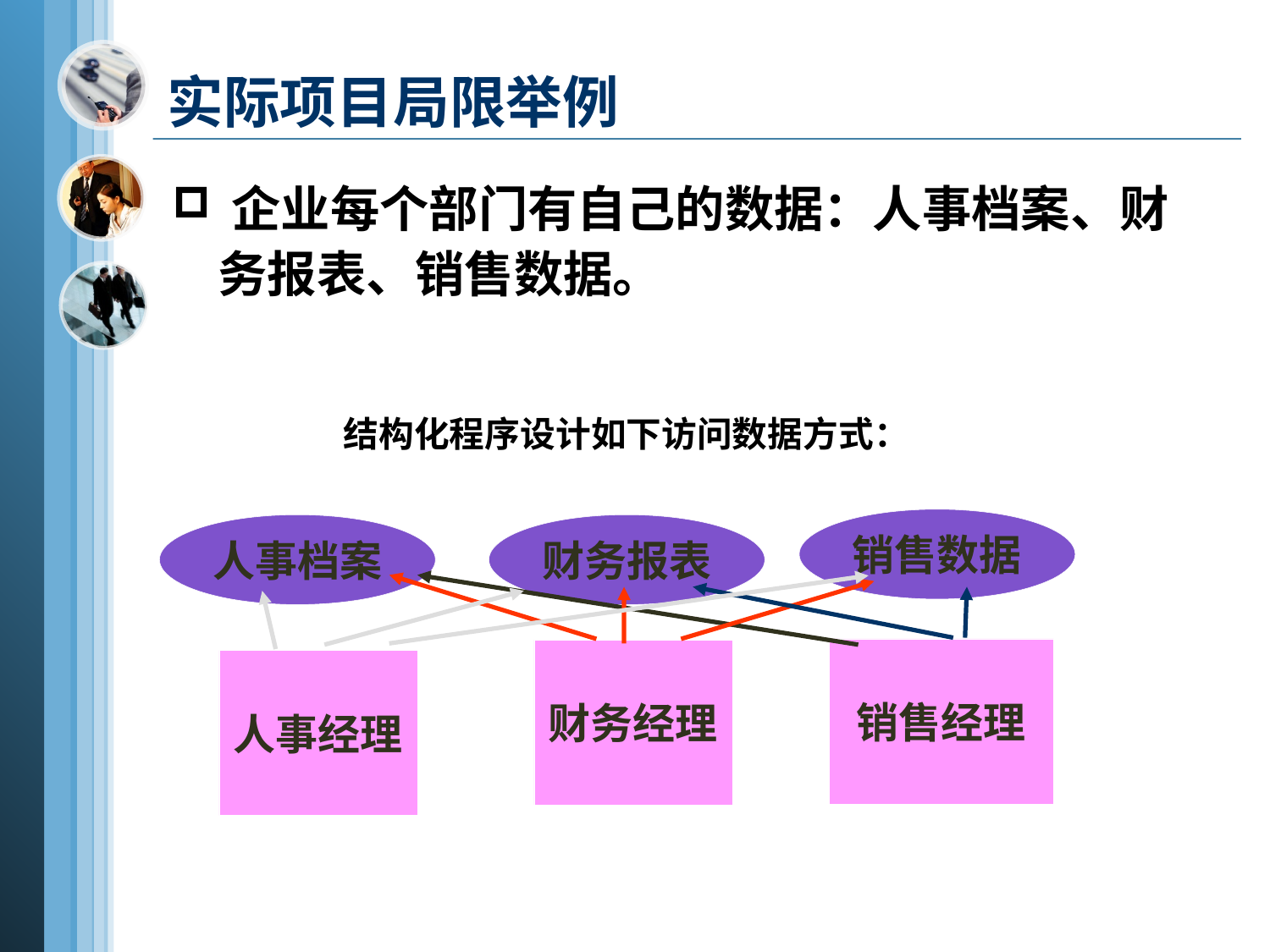

实际项目局限举例
 企业每个部门有自己的数据：人事档案、财
   务报表、销售数据。
结构化程序设计如下访问数据方式：
销售数据
人事档案
财务报表

销售经理

财务经理

人事经理